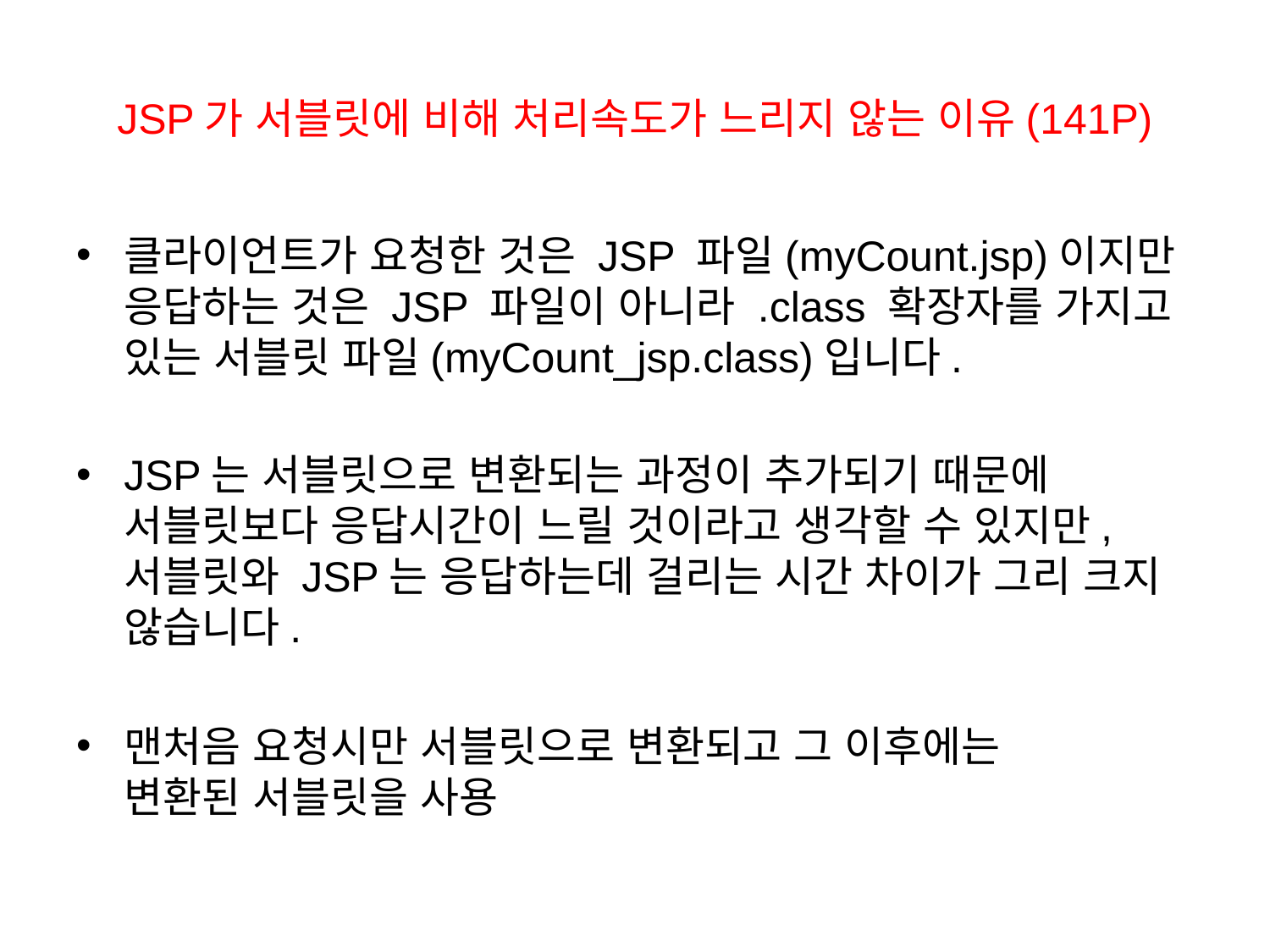

# JSP가 서블릿에 비해 처리속도가 느리지 않는 이유(141P)
클라이언트가 요청한 것은 JSP 파일(myCount.jsp)이지만 응답하는 것은 JSP 파일이 아니라 .class 확장자를 가지고 있는 서블릿 파일(myCount_jsp.class)입니다.

JSP는 서블릿으로 변환되는 과정이 추가되기 때문에 서블릿보다 응답시간이 느릴 것이라고 생각할 수 있지만, 서블릿와 JSP는 응답하는데 걸리는 시간 차이가 그리 크지 않습니다.

맨처음 요청시만 서블릿으로 변환되고 그 이후에는
변환된 서블릿을 사용